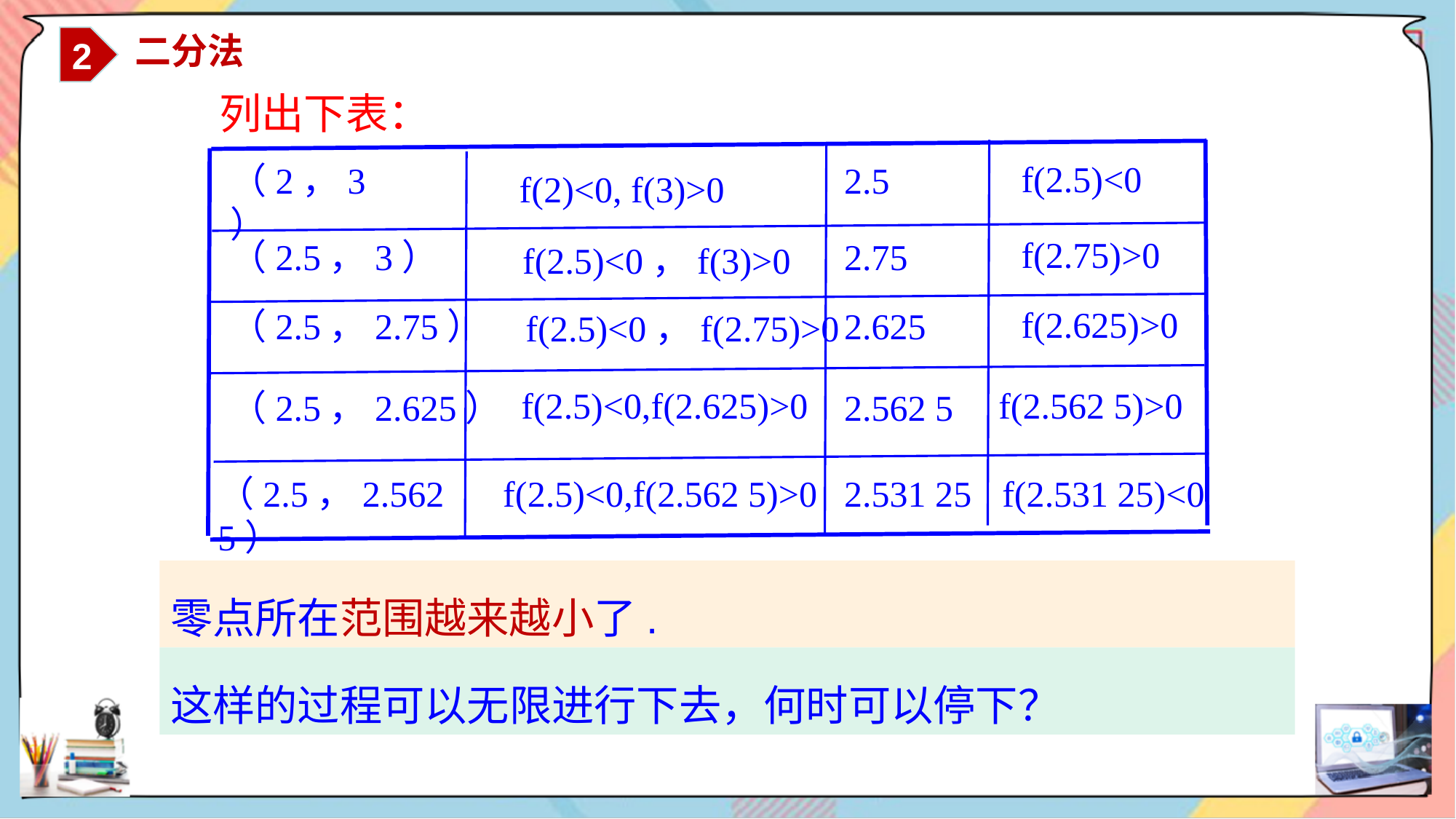

2
 二分法
列出下表：

f(2.5)<0

（2，3）
2.5
f(2)<0, f(3)>0

f(2.75)>0
（2.5，3）
2.75
f(2.5)<0，f(3)>0

f(2.625)>0
（2.5，2.75）
2.625
f(2.5)<0，f(2.75)>0

f(2.5)<0,f(2.625)>0
f(2.562 5)>0
（2.5，2.625）
2.562 5

（2.5，2.562 5）
f(2.5)<0,f(2.562 5)>0
2.531 25
f(2.531 25)<0

零点所在范围越来越小了.
这样的过程可以无限进行下去，何时可以停下？